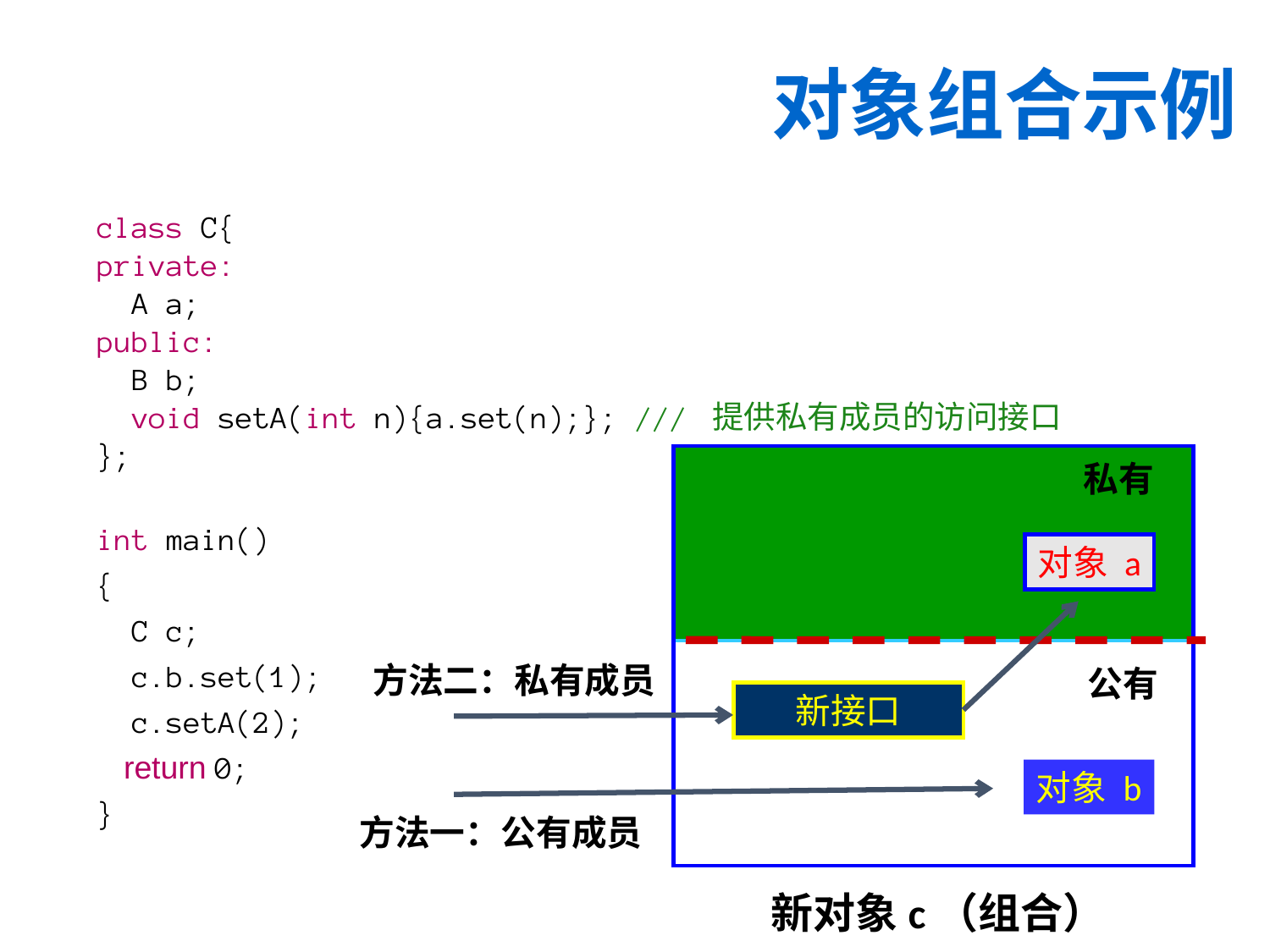

# 对象组合示例
class C{
private:
  A a;
public:
  B b;
  void setA(int n){a.set(n);}; /// 提供私有成员的访问接口
};

int main()
{
  C c;
  c.b.set(1);
  c.setA(2);
  return 0;
}

私有
对象 a

方法二：私有成员
公有
新接口

对象 b

方法一：公有成员
新对象c（组合）